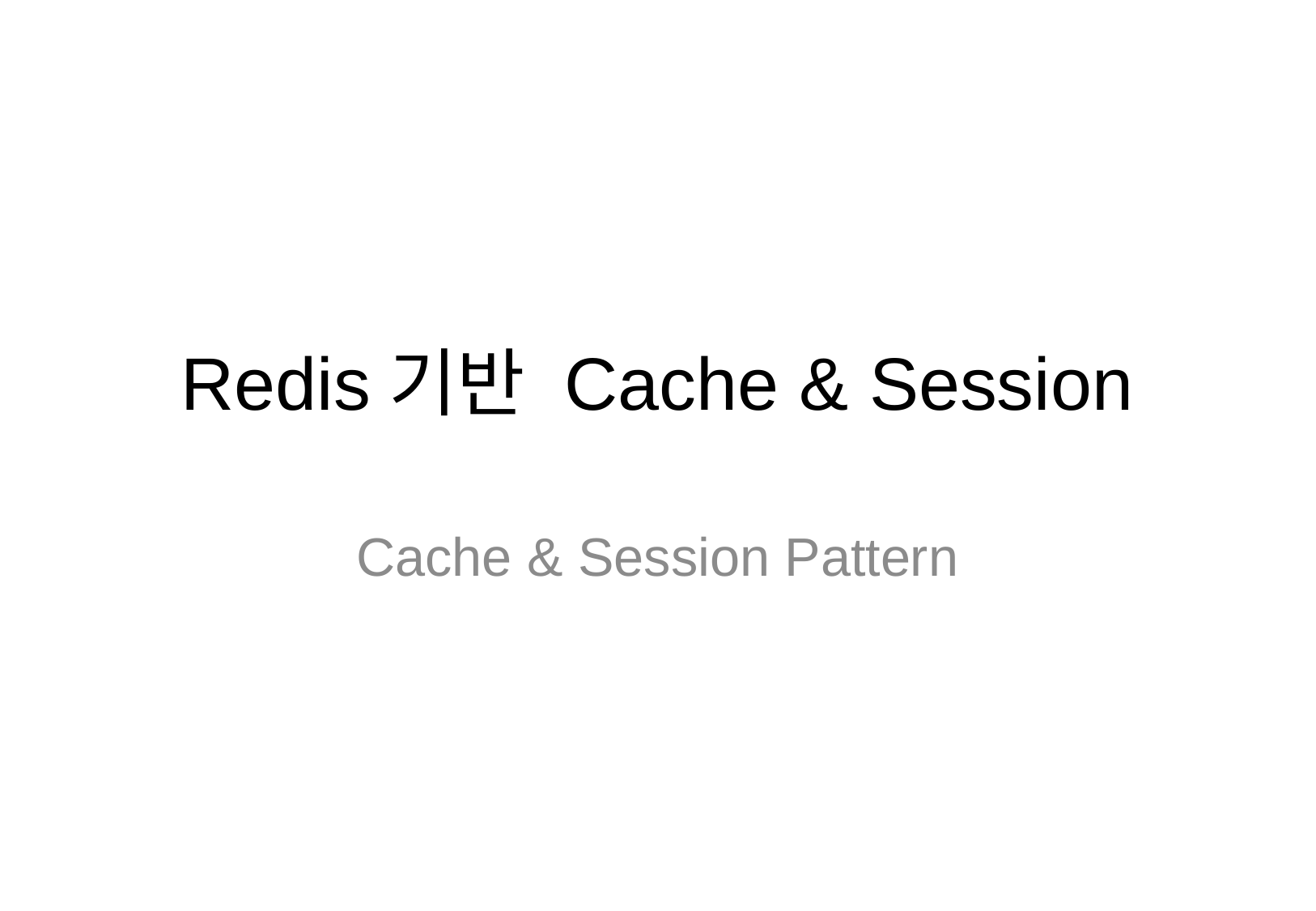

# Redis기반 Cache & Session
Cache & Session Pattern